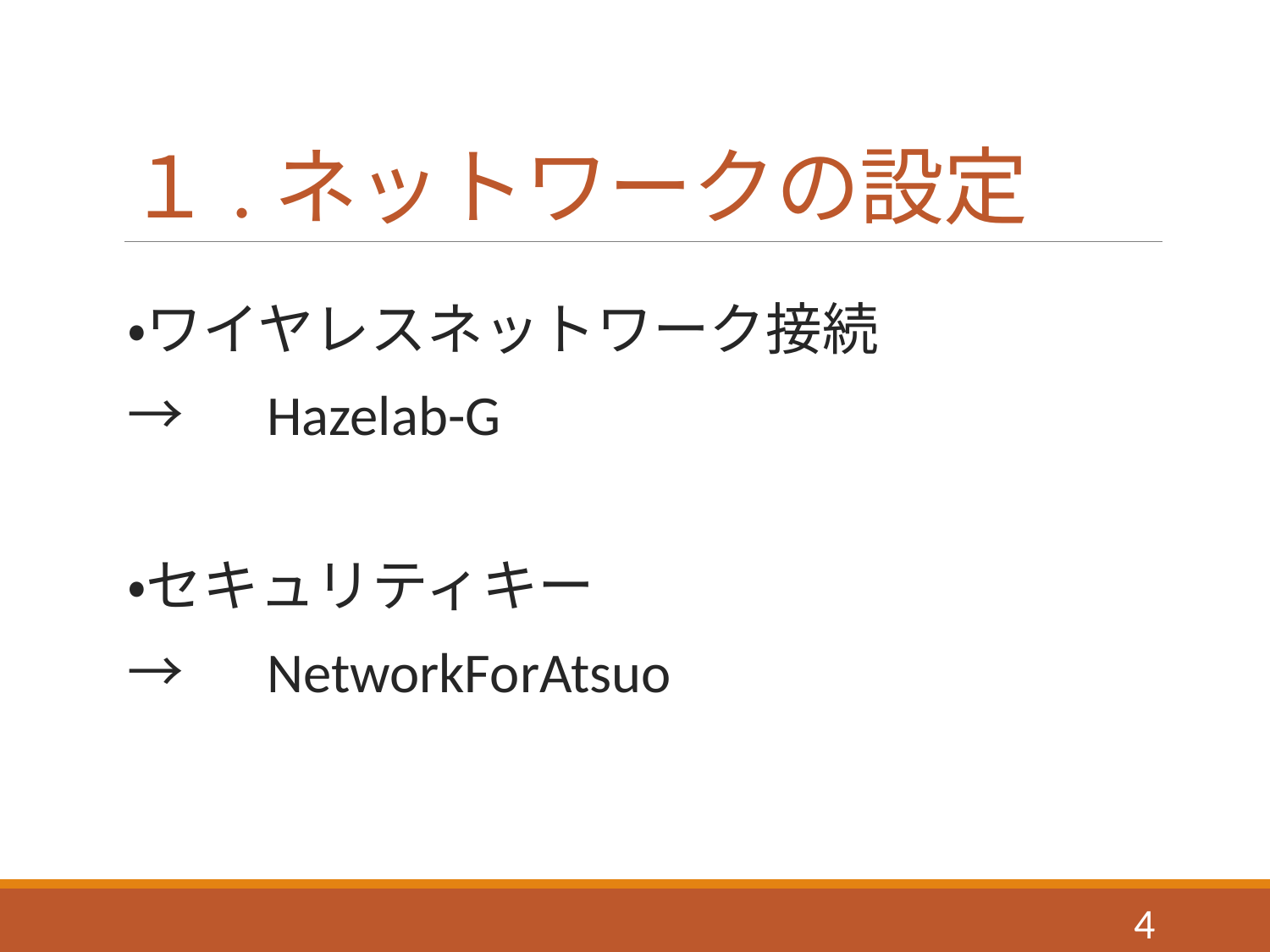

# １.ネットワークの設定
・ワイヤレスネットワーク接続
→　Hazelab-G

・セキュリティキー
→　NetworkForAtsuo
4